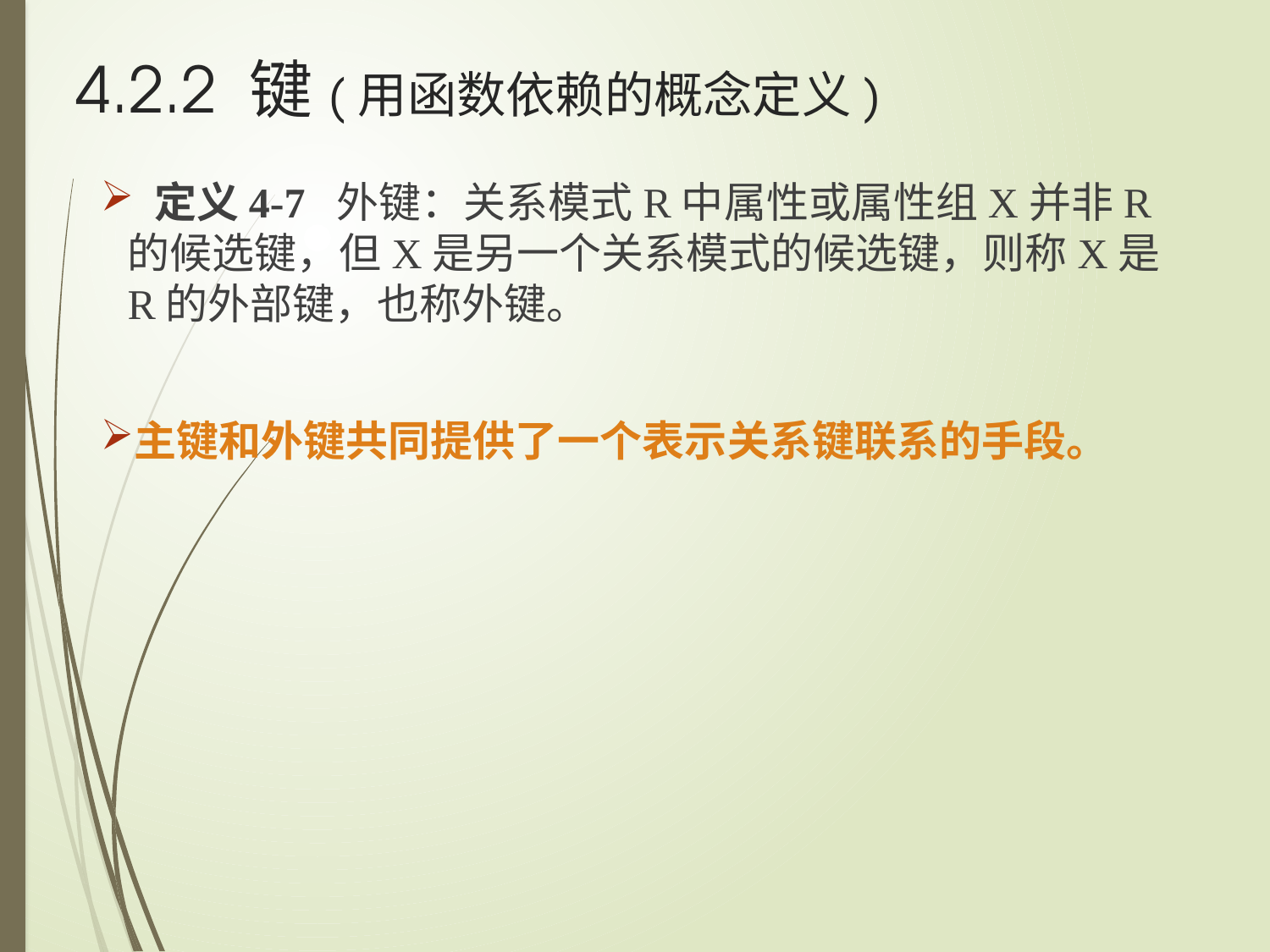

4.2.2 键(用函数依赖的概念定义)
 定义4-7  外键：关系模式R中属性或属性组X并非R的候选键，但X是另一个关系模式的候选键，则称X是R的外部键，也称外键。

主键和外键共同提供了一个表示关系键联系的手段。